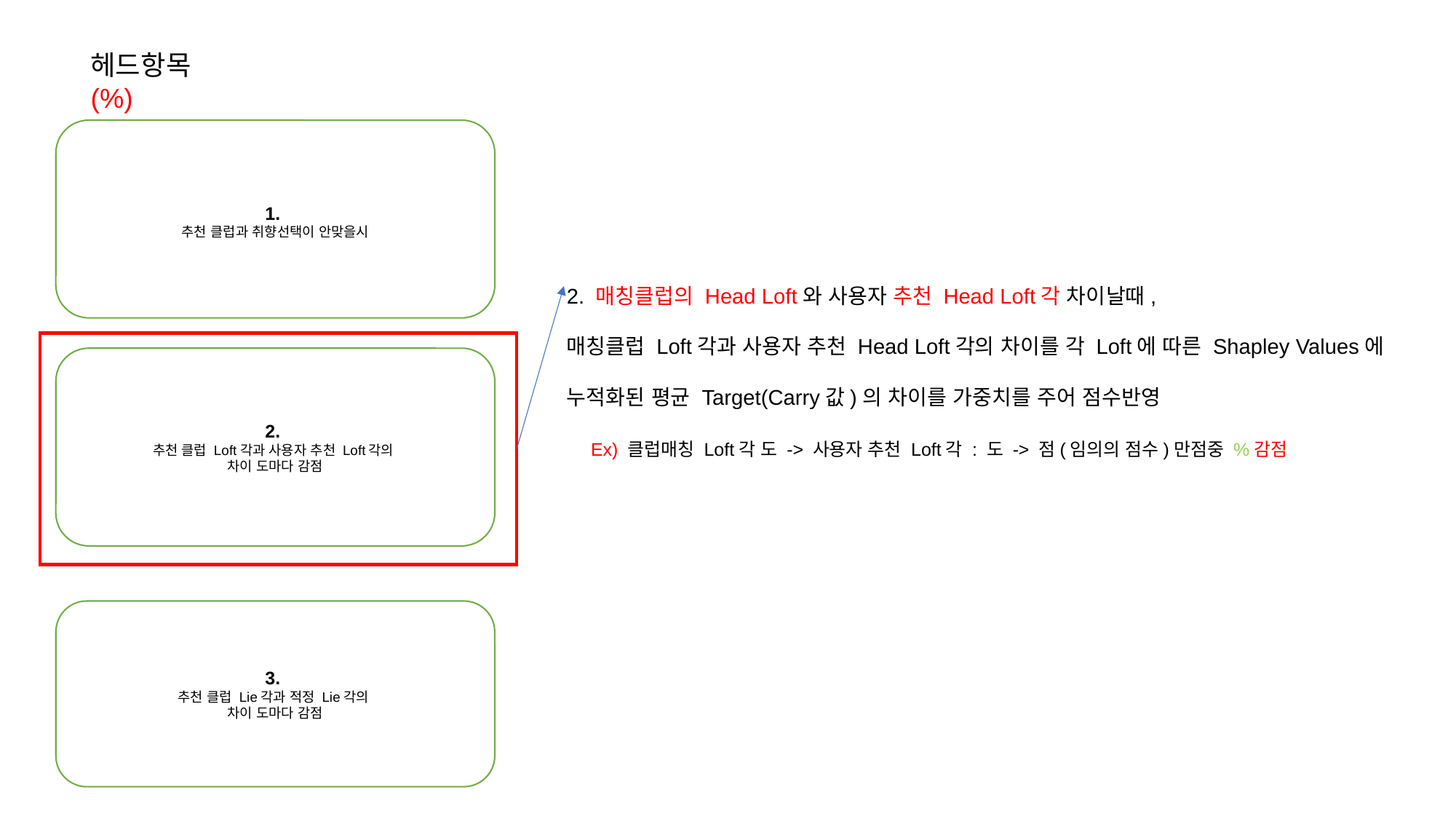

헤드항목(%)

1.
추천 클럽과 취향선택이 안맞을시

2. 매칭클럽의 Head Loft와 사용자 추천 Head Loft각 차이날때,
매칭클럽 Loft각과 사용자 추천 Head Loft각의 차이를 각 Loft에 따른 Shapley Values에  누적화된 평균 Target(Carry값)의 차이를 가중치를 주어 점수반영
    Ex) 클럽매칭 Loft각 도 -> 사용자 추천 Loft각 : 도 -> 점(임의의 점수)만점중 %감점

2.
추천 클럽 Loft각과 사용자 추천 Loft각의
차이 도마다 감점
3.
추천 클럽 Lie각과 적정 Lie각의
차이 도마다 감점